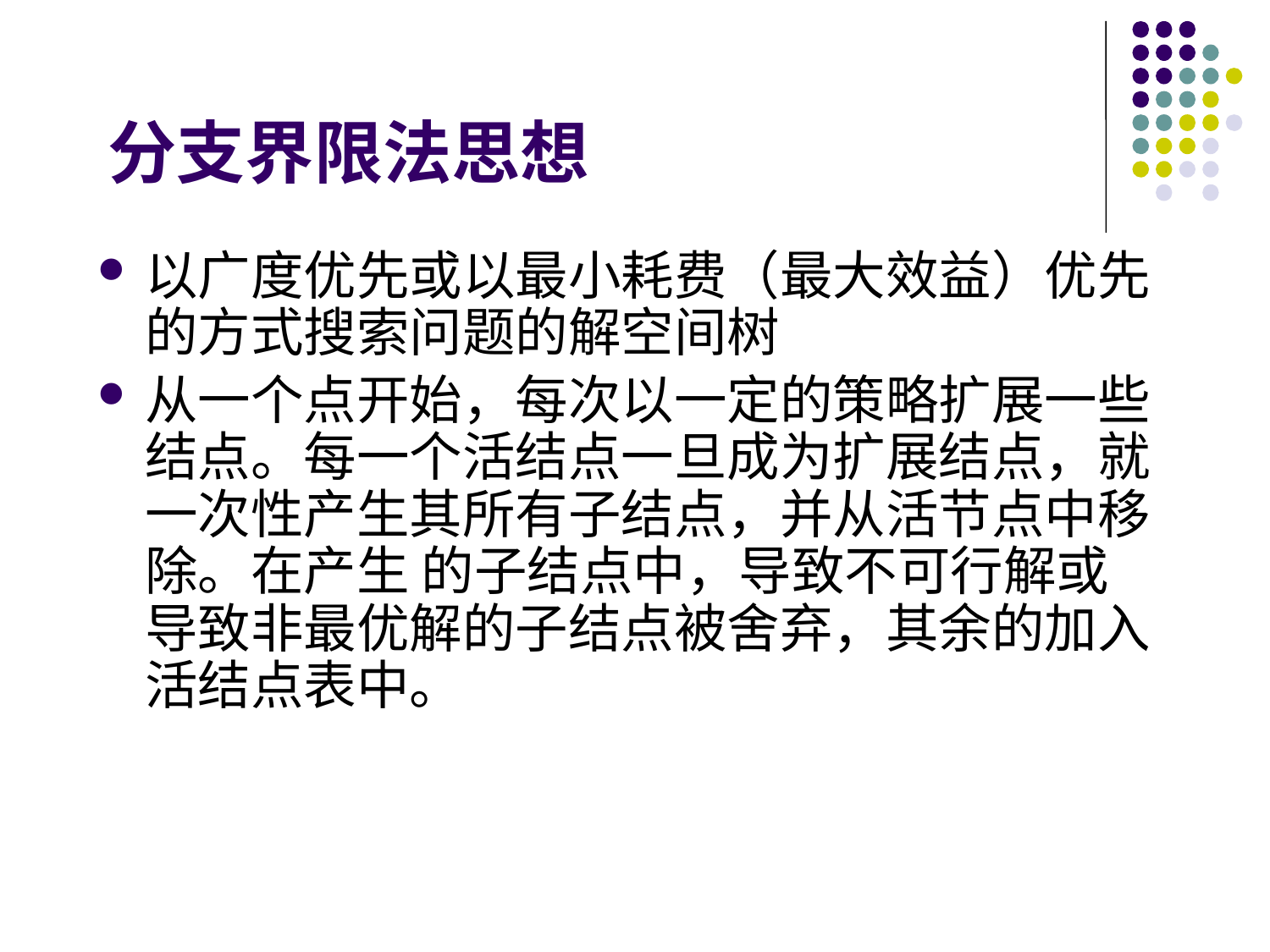

# 分支界限法思想
以广度优先或以最小耗费（最大效益）优先的方式搜索问题的解空间树
从一个点开始，每次以一定的策略扩展一些结点。每一个活结点一旦成为扩展结点，就一次性产生其所有子结点，并从活节点中移除。在产生 的子结点中，导致不可行解或导致非最优解的子结点被舍弃，其余的加入活结点表中。